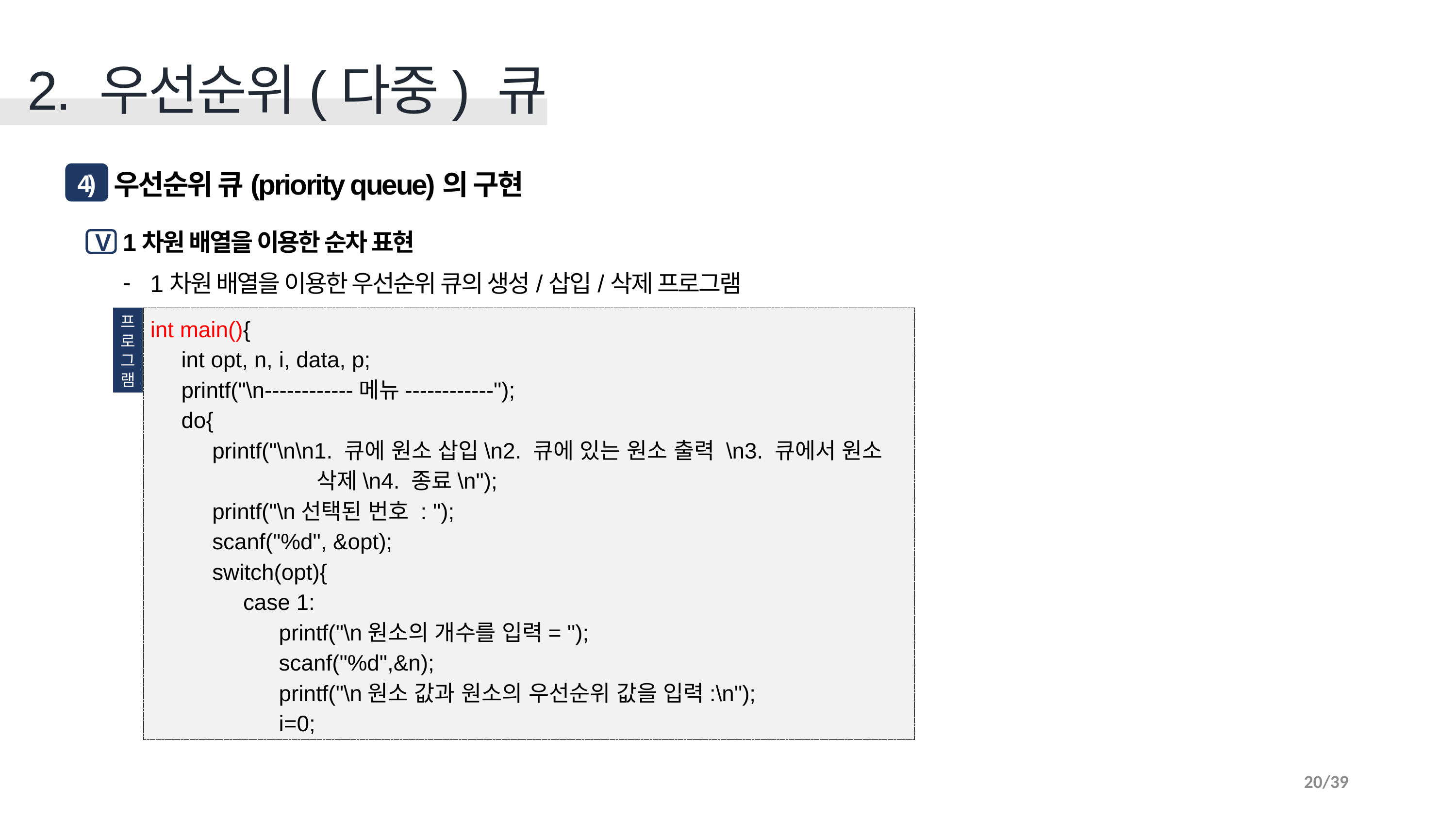

2. 우선순위(다중) 큐

 우선순위 큐(priority queue)의 구현
4)
1차원 배열을 이용한 순차 표현

1차원 배열을 이용한 우선순위 큐의 생성/삽입/삭제 프로그램
V
프
로
그
램
int main(){
     int opt, n, i, data, p;
     printf("\n------------메뉴------------");
     do{
          printf("\n\n1. 큐에 원소 삽입\n2. 큐에 있는 원소 출력 \n3. 큐에서 원소
                          삭제\n4. 종료\n");
          printf("\n선택된 번호 : ");
          scanf("%d", &opt);
          switch(opt){
               case 1:
	         printf("\n원소의 개수를 입력= ");
	         scanf("%d",&n);
	         printf("\n원소 값과 원소의 우선순위 값을 입력:\n");
	         i=0;
20/39